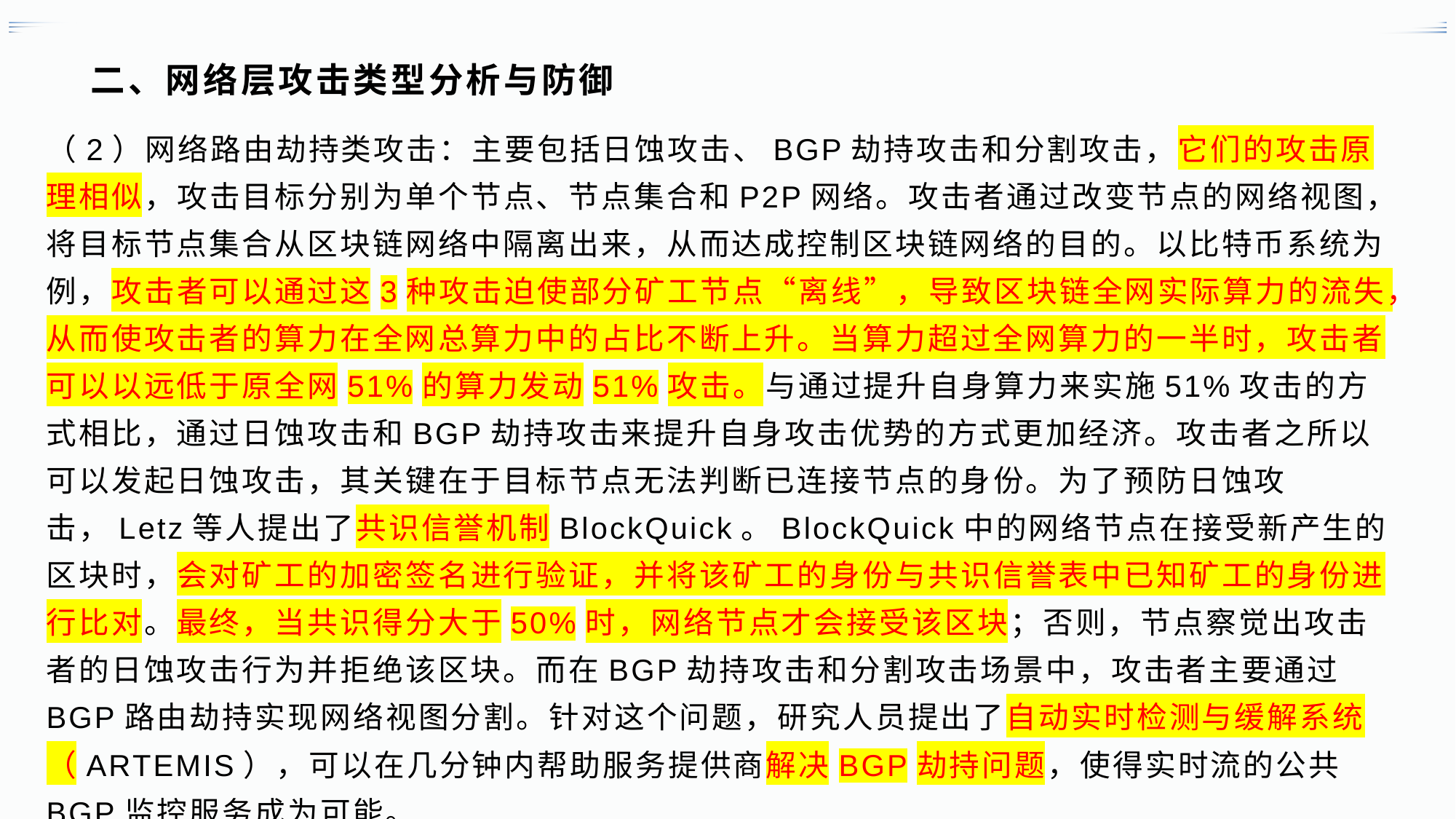

# 二、网络层攻击类型分析与防御
（2）网络路由劫持类攻击：主要包括日蚀攻击、BGP劫持攻击和分割攻击，它们的攻击原理相似，攻击目标分别为单个节点、节点集合和P2P网络。攻击者通过改变节点的网络视图，将目标节点集合从区块链网络中隔离出来，从而达成控制区块链网络的目的。以比特币系统为例，攻击者可以通过这3种攻击迫使部分矿工节点“离线”，导致区块链全网实际算力的流失，从而使攻击者的算力在全网总算力中的占比不断上升。当算力超过全网算力的一半时，攻击者可以以远低于原全网51%的算力发动51%攻击。与通过提升自身算力来实施51%攻击的方式相比，通过日蚀攻击和BGP劫持攻击来提升自身攻击优势的方式更加经济。攻击者之所以可以发起日蚀攻击，其关键在于目标节点无法判断已连接节点的身份。为了预防日蚀攻击，Letz等人提出了共识信誉机制BlockQuick。BlockQuick中的网络节点在接受新产生的区块时，会对矿工的加密签名进行验证，并将该矿工的身份与共识信誉表中已知矿工的身份进行比对。最终，当共识得分大于50%时，网络节点才会接受该区块；否则，节点察觉出攻击者的日蚀攻击行为并拒绝该区块。而在BGP劫持攻击和分割攻击场景中，攻击者主要通过BGP路由劫持实现网络视图分割。针对这个问题，研究人员提出了自动实时检测与缓解系统（ARTEMIS），可以在几分钟内帮助服务提供商解决BGP劫持问题，使得实时流的公共BGP监控服务成为可能。